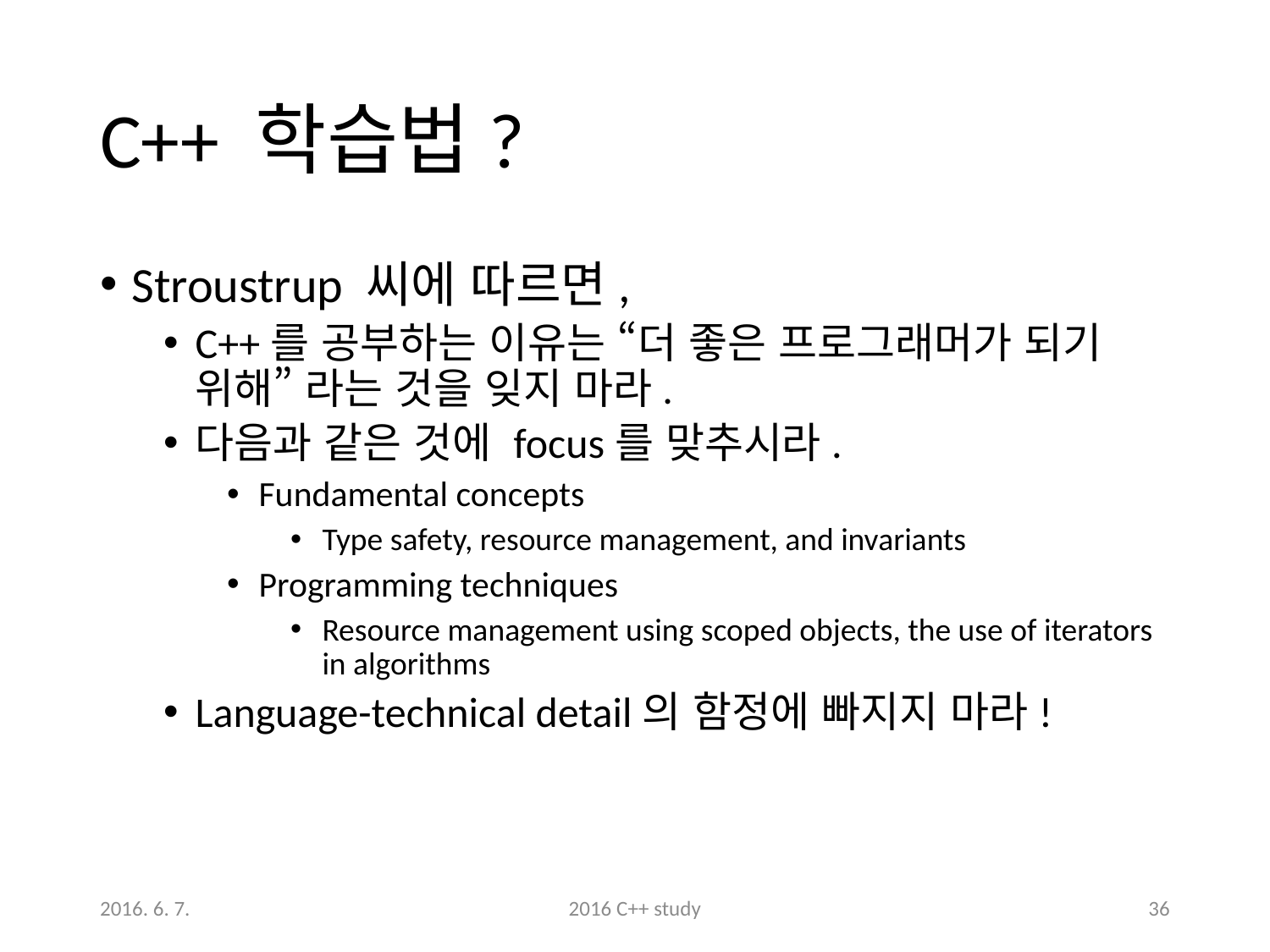

# C++ 학습법?
Stroustrup 씨에 따르면,
C++를 공부하는 이유는 “더 좋은 프로그래머가 되기 위해” 라는 것을 잊지 마라.
다음과 같은 것에 focus를 맞추시라.
Fundamental concepts
Type safety, resource management, and invariants
Programming techniques
Resource management using scoped objects, the use of iterators in algorithms
Language-technical detail의 함정에 빠지지 마라!
2016. 6. 7.
2016 C++ study
36